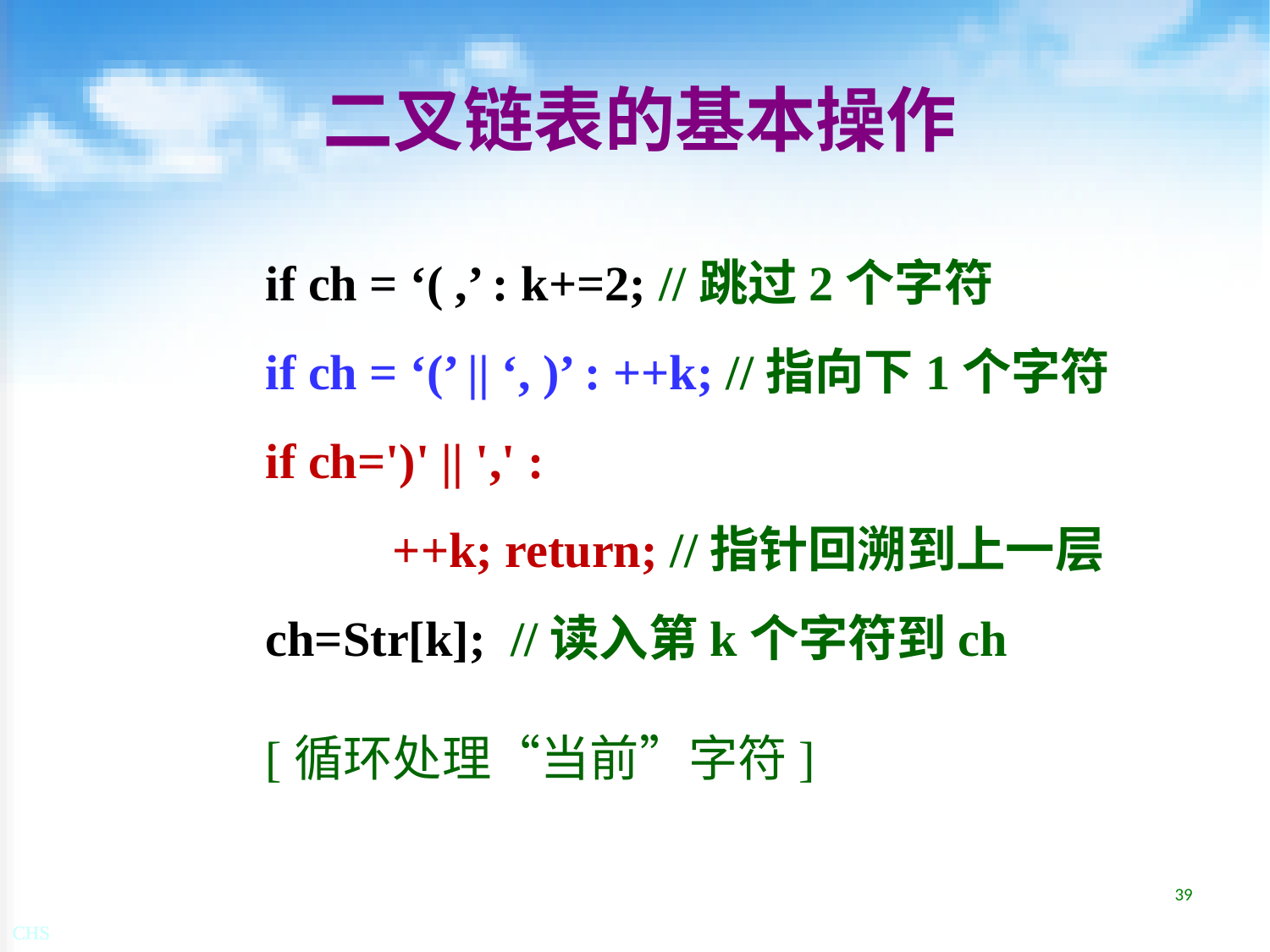

# 二叉链表的基本操作
	if ch = ‘( ,’ : k+=2; //跳过2个字符
	if ch = ‘(’ || ‘, )’ : ++k; //指向下1个字符
	if ch=')' || ',' :
		++k; return; //指针回溯到上一层
	ch=Str[k];  //读入第k个字符到ch
	[循环处理“当前”字符]
39